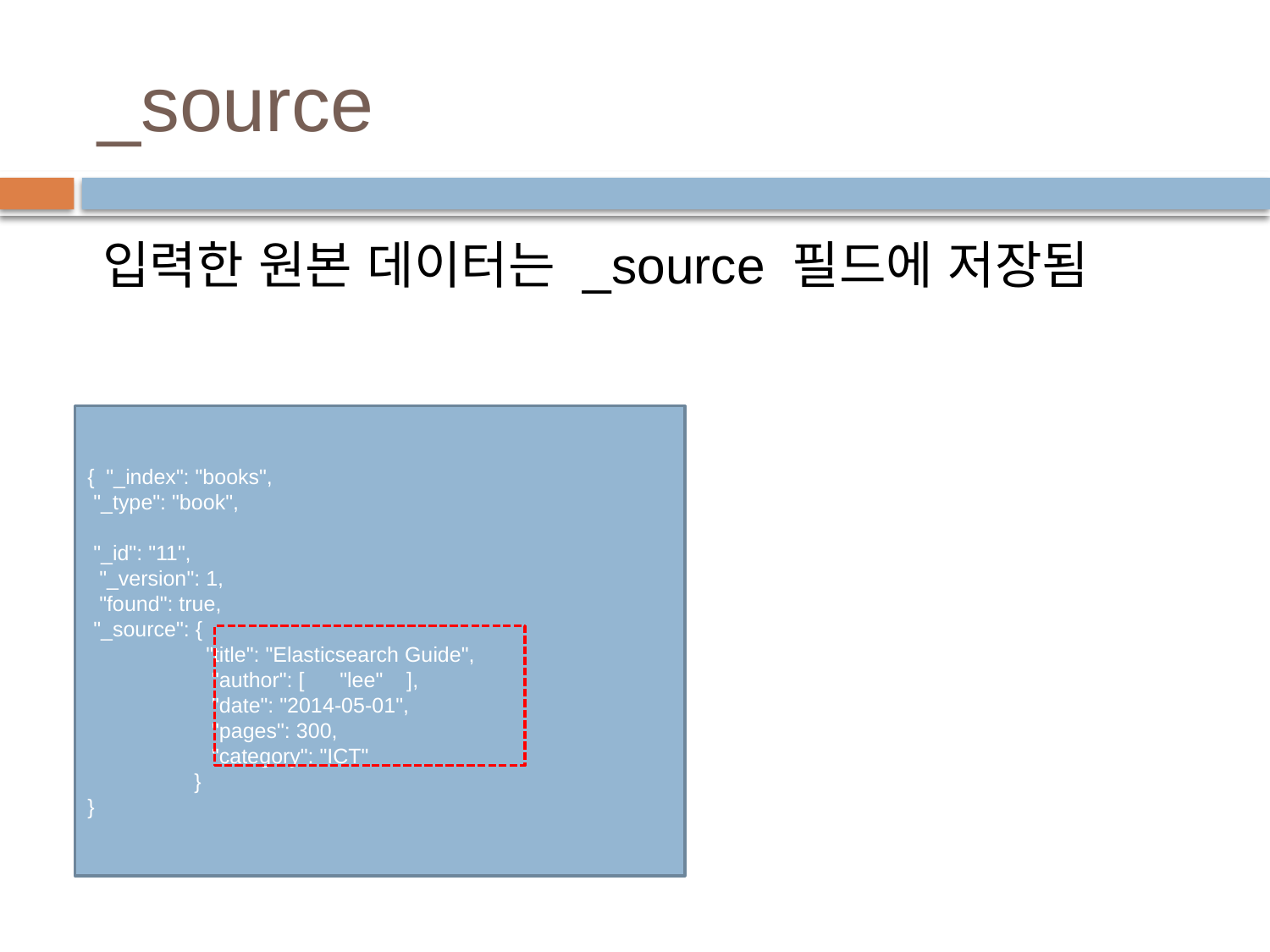

# _source
 입력한 원본 데이터는 _source 필드에 저장됨

{  "_index": "books",
 "_type": "book",

 "_id": "11",
  "_version": 1,
  "found": true,
 "_source": {
                    "title": "Elasticsearch Guide",
                     "author": [      "lee"    ],
                     "date": "2014-05-01",
                     "pages": 300,
                     "category": "ICT"
                  }
}